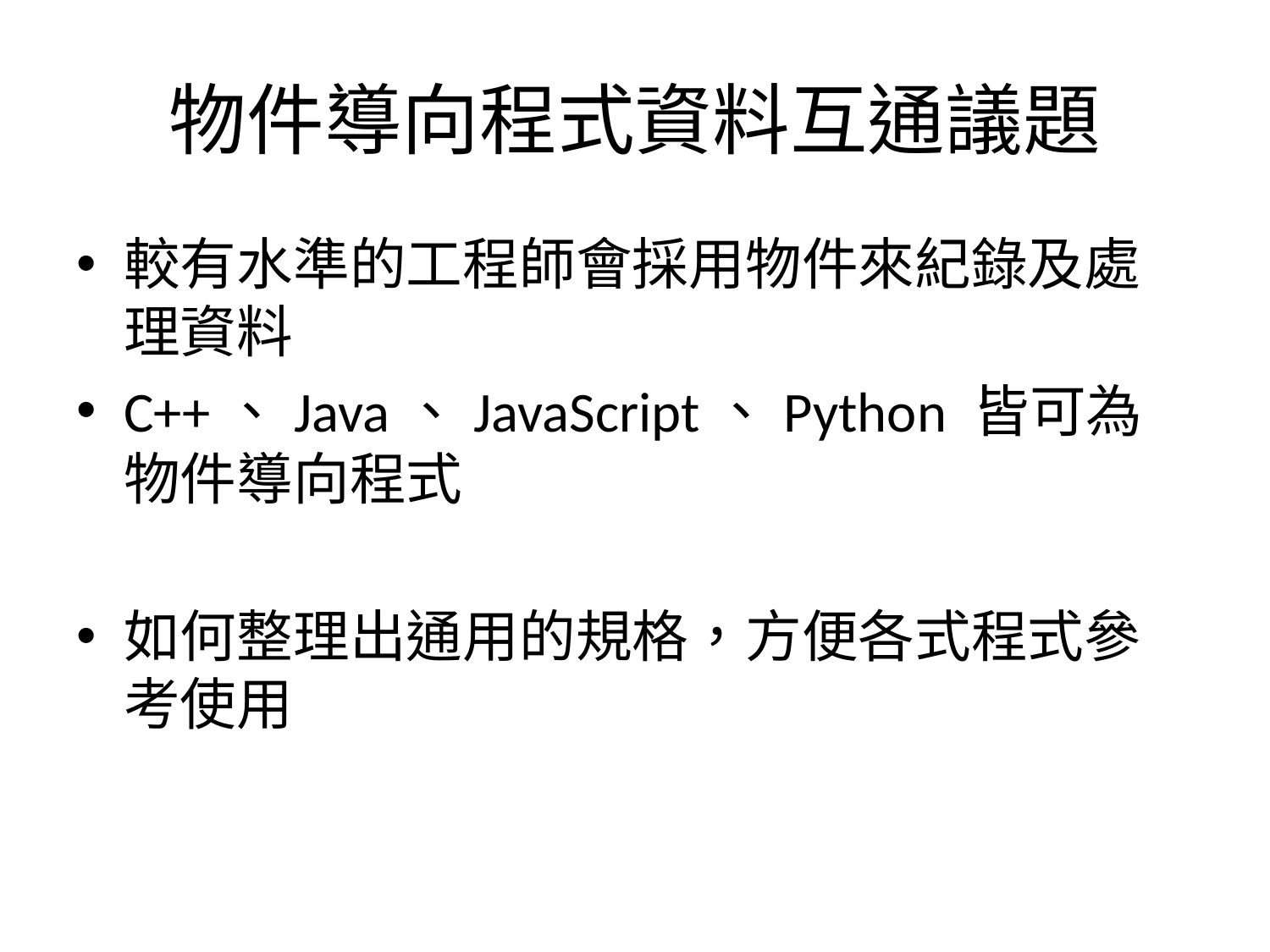

# 物件導向程式資料互通議題
較有水準的工程師會採用物件來紀錄及處理資料
C++、Java、JavaScript、Python 皆可為物件導向程式

如何整理出通用的規格，方便各式程式參考使用